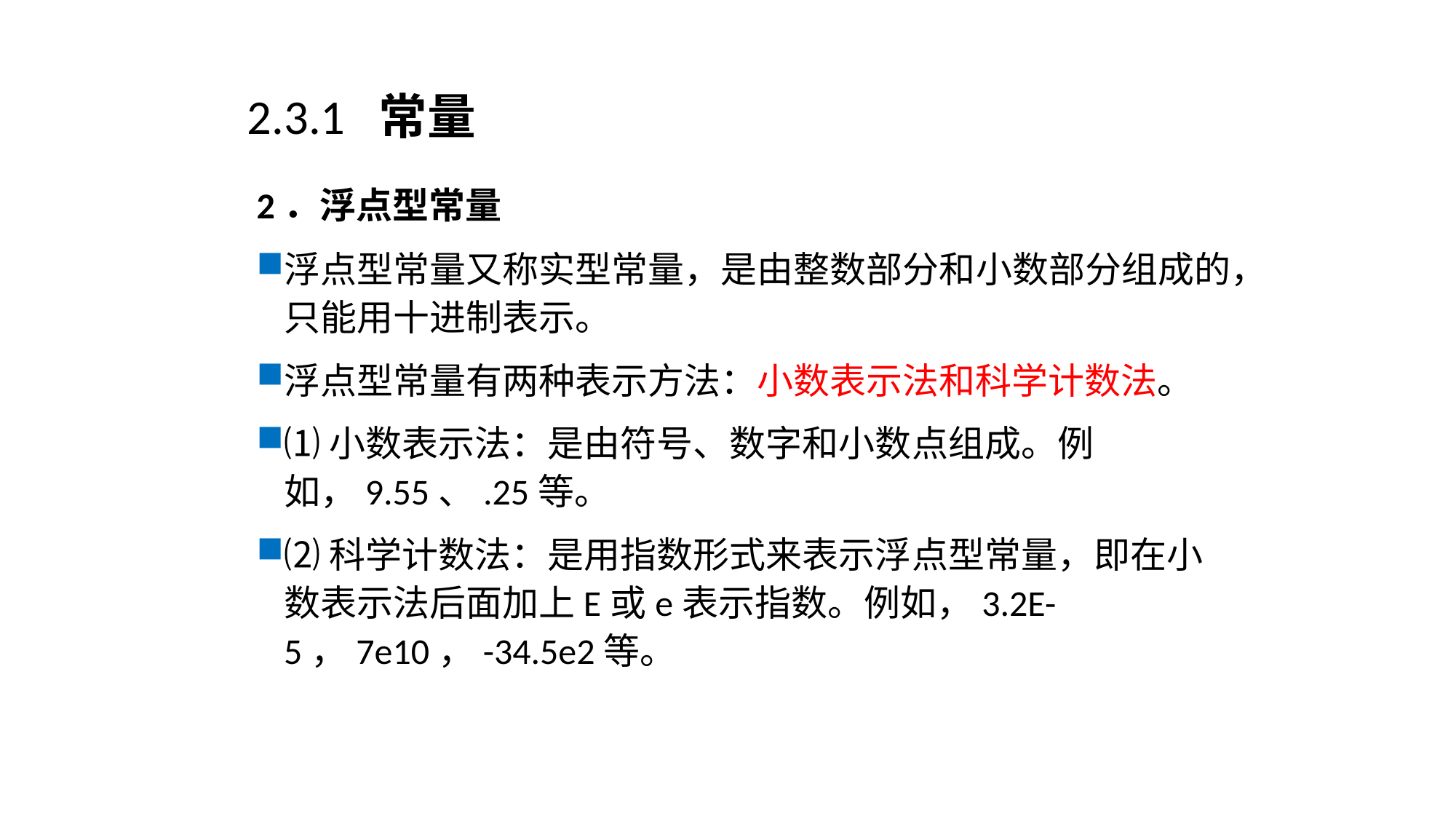

# 2.3.1  常量
2．浮点型常量
浮点型常量又称实型常量，是由整数部分和小数部分组成的，只能用十进制表示。
浮点型常量有两种表示方法：小数表示法和科学计数法。
⑴小数表示法：是由符号、数字和小数点组成。例如，9.55、.25等。
⑵科学计数法：是用指数形式来表示浮点型常量，即在小数表示法后面加上E或e表示指数。例如，3.2E-5，7e10，-34.5e2等。